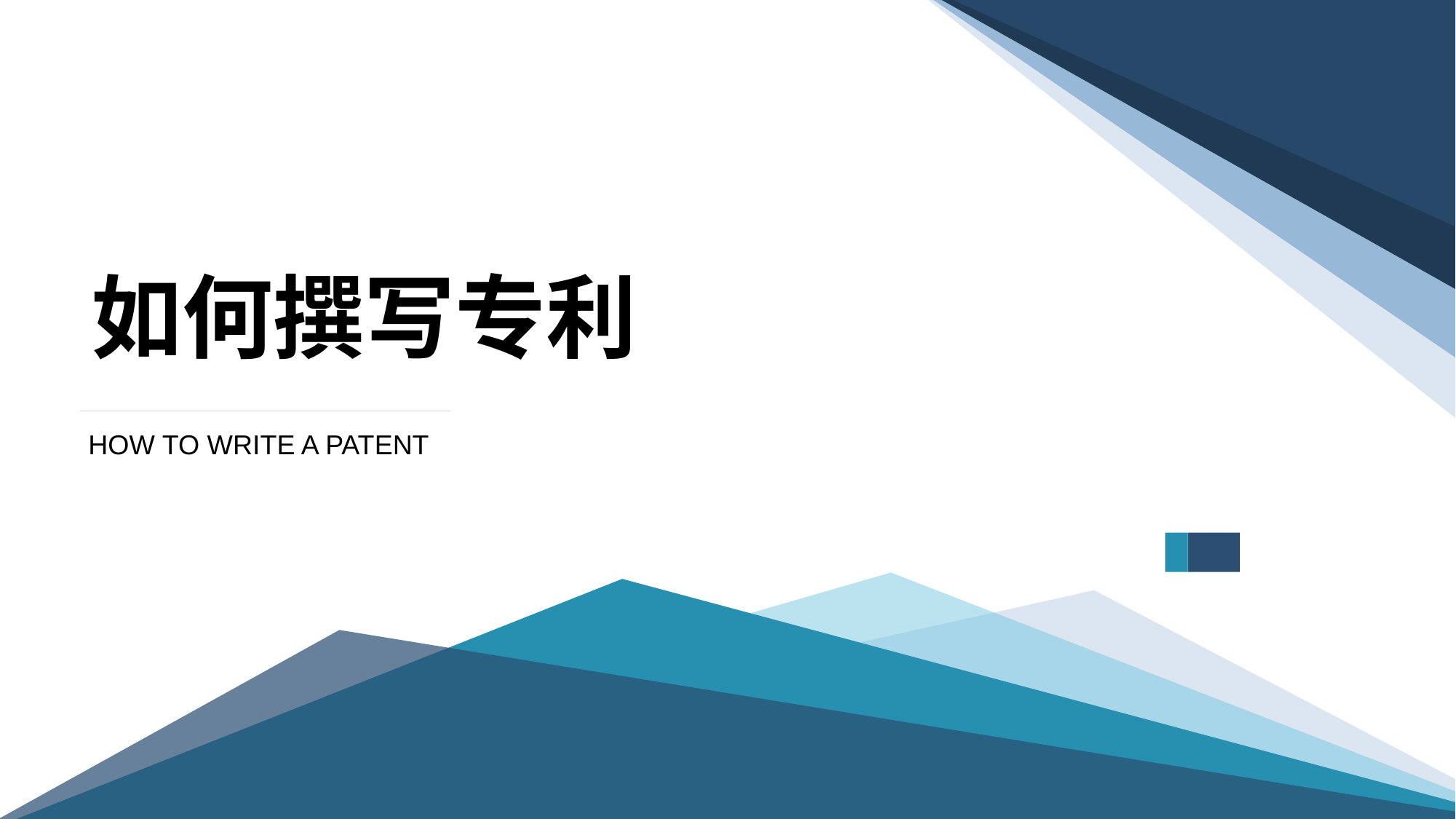

# 如何撰写专利
HOW TO WRITE A PATENT